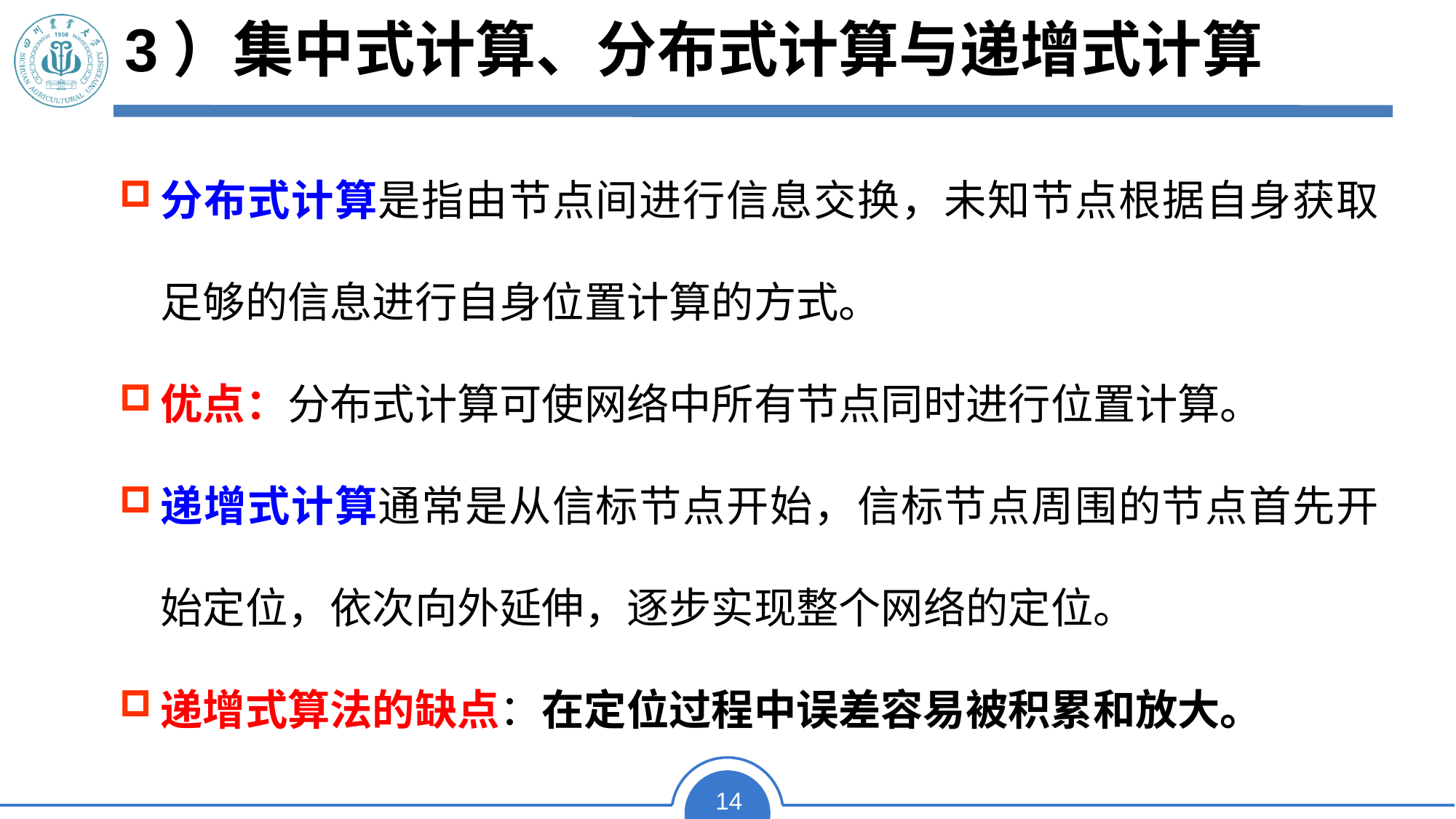

# 3）集中式计算、分布式计算与递增式计算
分布式计算是指由节点间进行信息交换，未知节点根据自身获取足够的信息进行自身位置计算的方式。
优点：分布式计算可使网络中所有节点同时进行位置计算。
递增式计算通常是从信标节点开始，信标节点周围的节点首先开始定位，依次向外延伸，逐步实现整个网络的定位。
递增式算法的缺点：在定位过程中误差容易被积累和放大。